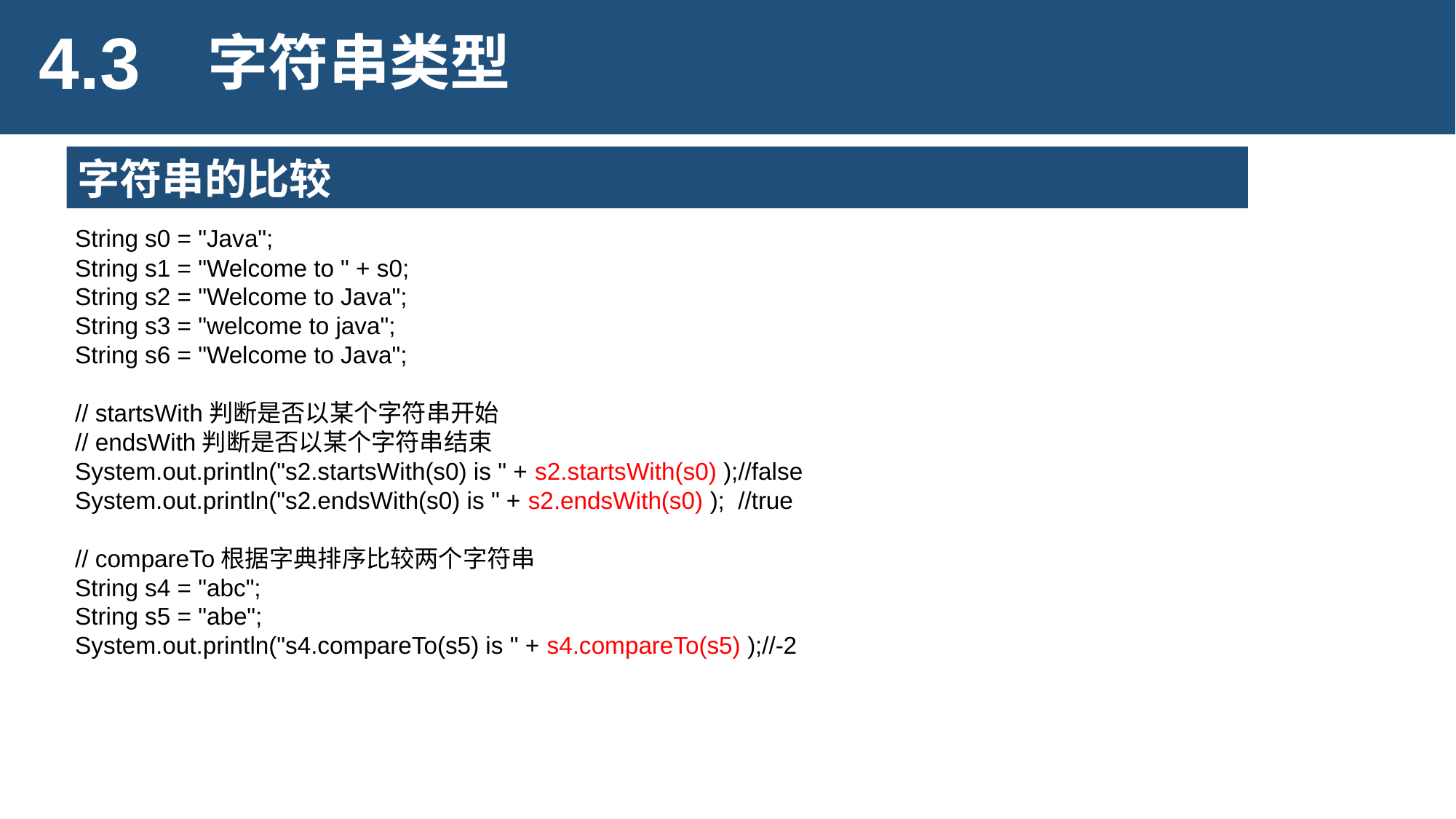

4.3
字符串类型
字符串的比较
String s0 = "Java";
String s1 = "Welcome to " + s0;
String s2 = "Welcome to Java";
String s3 = "welcome to java";
String s6 = "Welcome to Java";

// startsWith判断是否以某个字符串开始
// endsWith判断是否以某个字符串结束
System.out.println("s2.startsWith(s0) is " + s2.startsWith(s0) );//false
System.out.println("s2.endsWith(s0) is " + s2.endsWith(s0) );  //true

// compareTo根据字典排序比较两个字符串
String s4 = "abc";
String s5 = "abe";
System.out.println("s4.compareTo(s5) is " + s4.compareTo(s5) );//-2